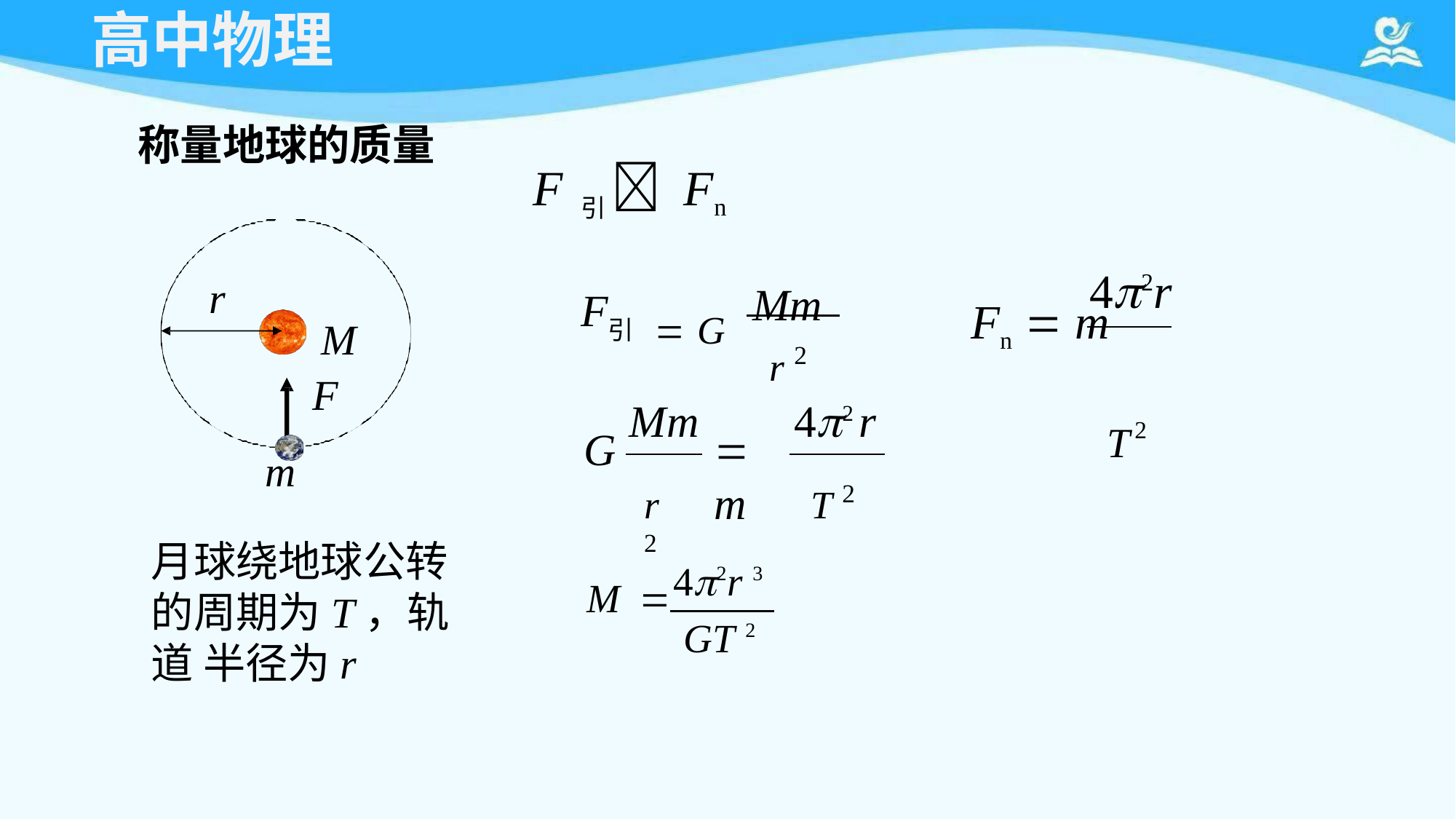

# 高中物理
称量地球的质量
F 引 = Fn

=	G	Mm
4π2r
r
F
Fn  = m	T2
r 2
M  F

引

Mm	4π2 r
G
= m
r 2
T 2

m

月球绕地球公转 的周期为T，轨道 半径为r
4π2 r 3
M	=
GT 2